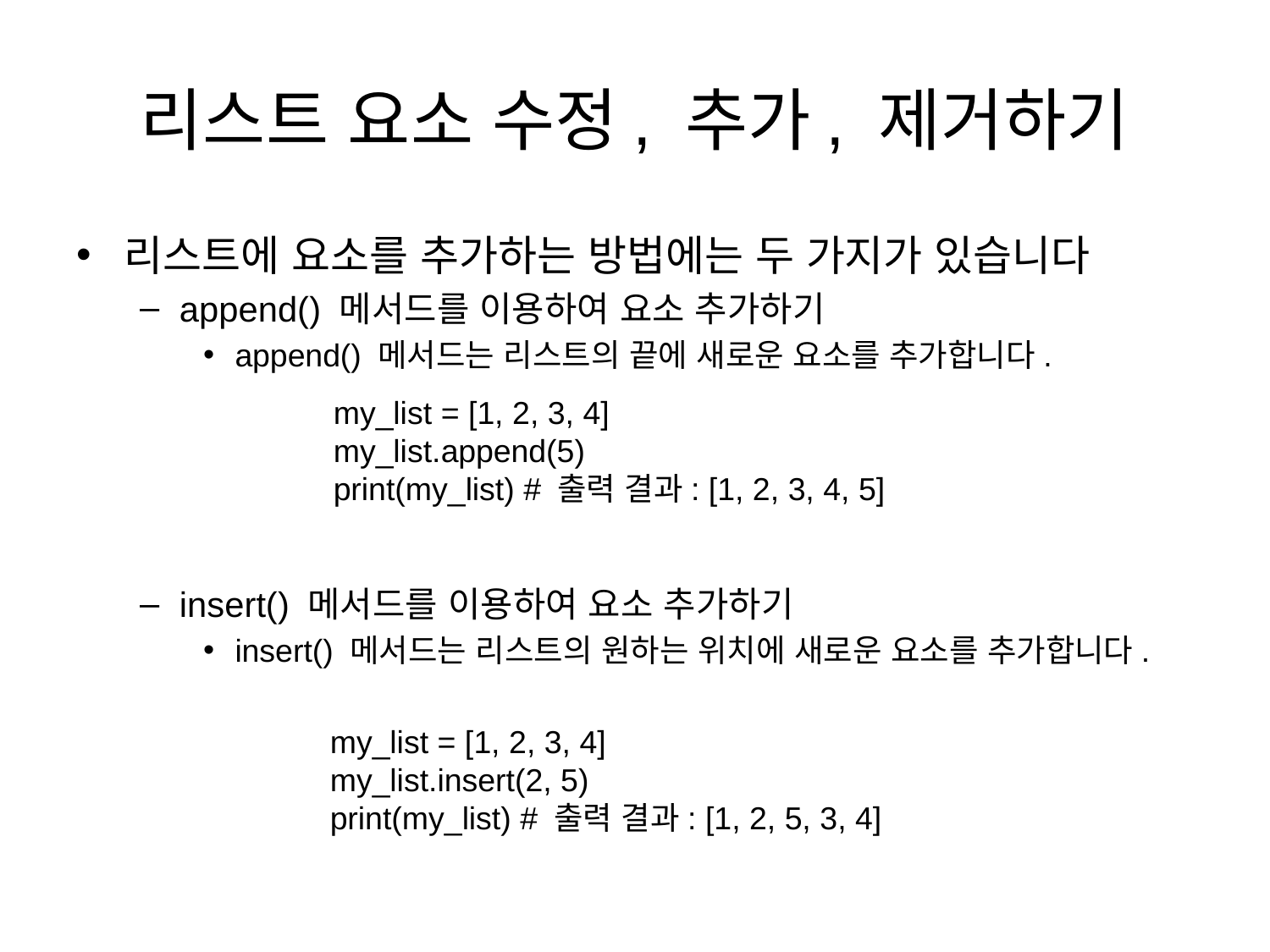

# 리스트 요소 수정, 추가, 제거하기
리스트에 요소를 추가하는 방법에는 두 가지가 있습니다
append() 메서드를 이용하여 요소 추가하기
append() 메서드는 리스트의 끝에 새로운 요소를 추가합니다.

insert() 메서드를 이용하여 요소 추가하기
insert() 메서드는 리스트의 원하는 위치에 새로운 요소를 추가합니다.

my_list = [1, 2, 3, 4]
my_list.append(5)
print(my_list) # 출력 결과: [1, 2, 3, 4, 5]
my_list = [1, 2, 3, 4]
my_list.insert(2, 5)
print(my_list) # 출력 결과: [1, 2, 5, 3, 4]